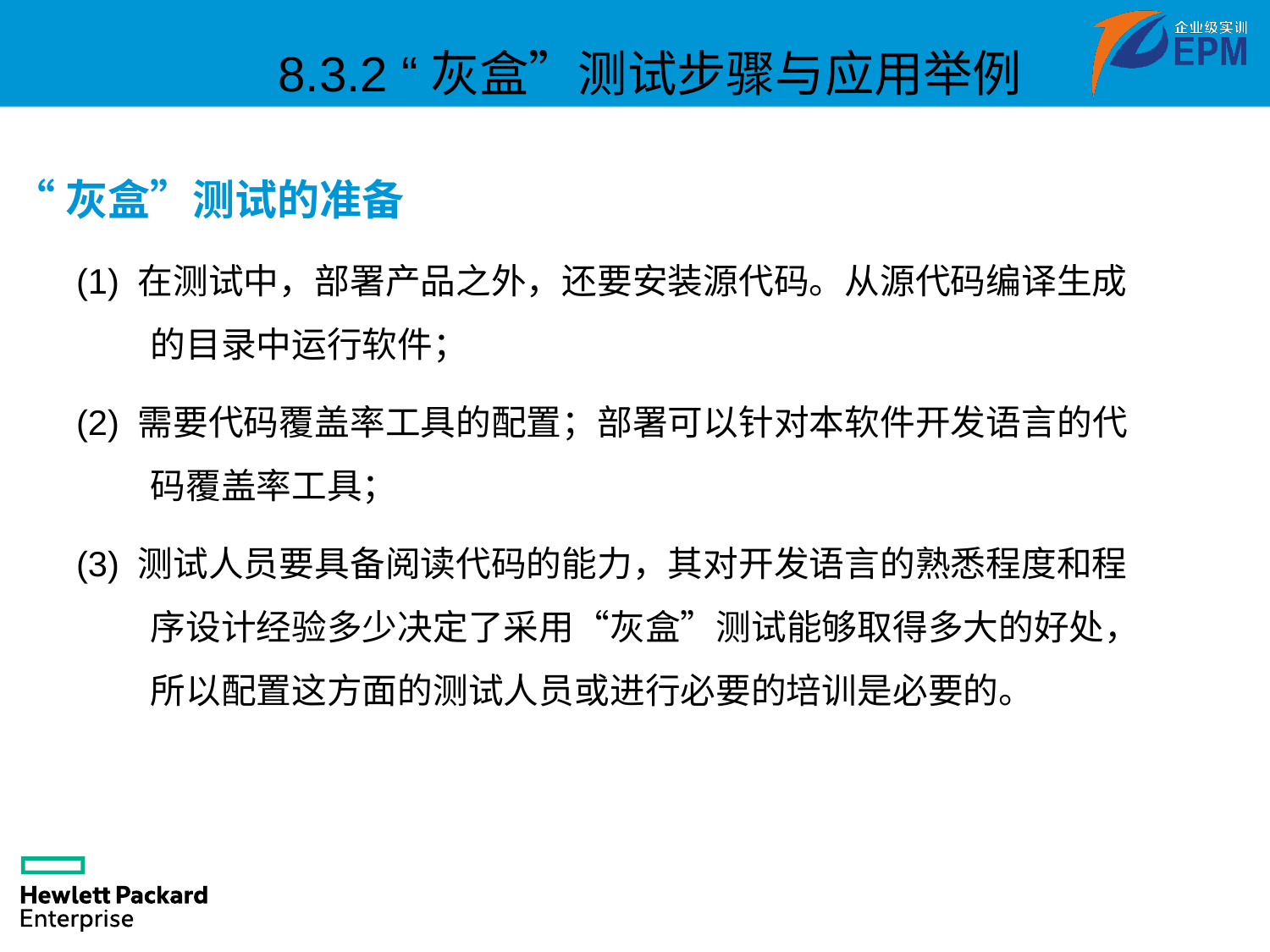

8.3.2 “灰盒”测试步骤与应用举例
“灰盒”测试的准备
(1) 在测试中，部署产品之外，还要安装源代码。从源代码编译生成的目录中运行软件；
(2) 需要代码覆盖率工具的配置；部署可以针对本软件开发语言的代码覆盖率工具；
(3) 测试人员要具备阅读代码的能力，其对开发语言的熟悉程度和程序设计经验多少决定了采用“灰盒”测试能够取得多大的好处，所以配置这方面的测试人员或进行必要的培训是必要的。